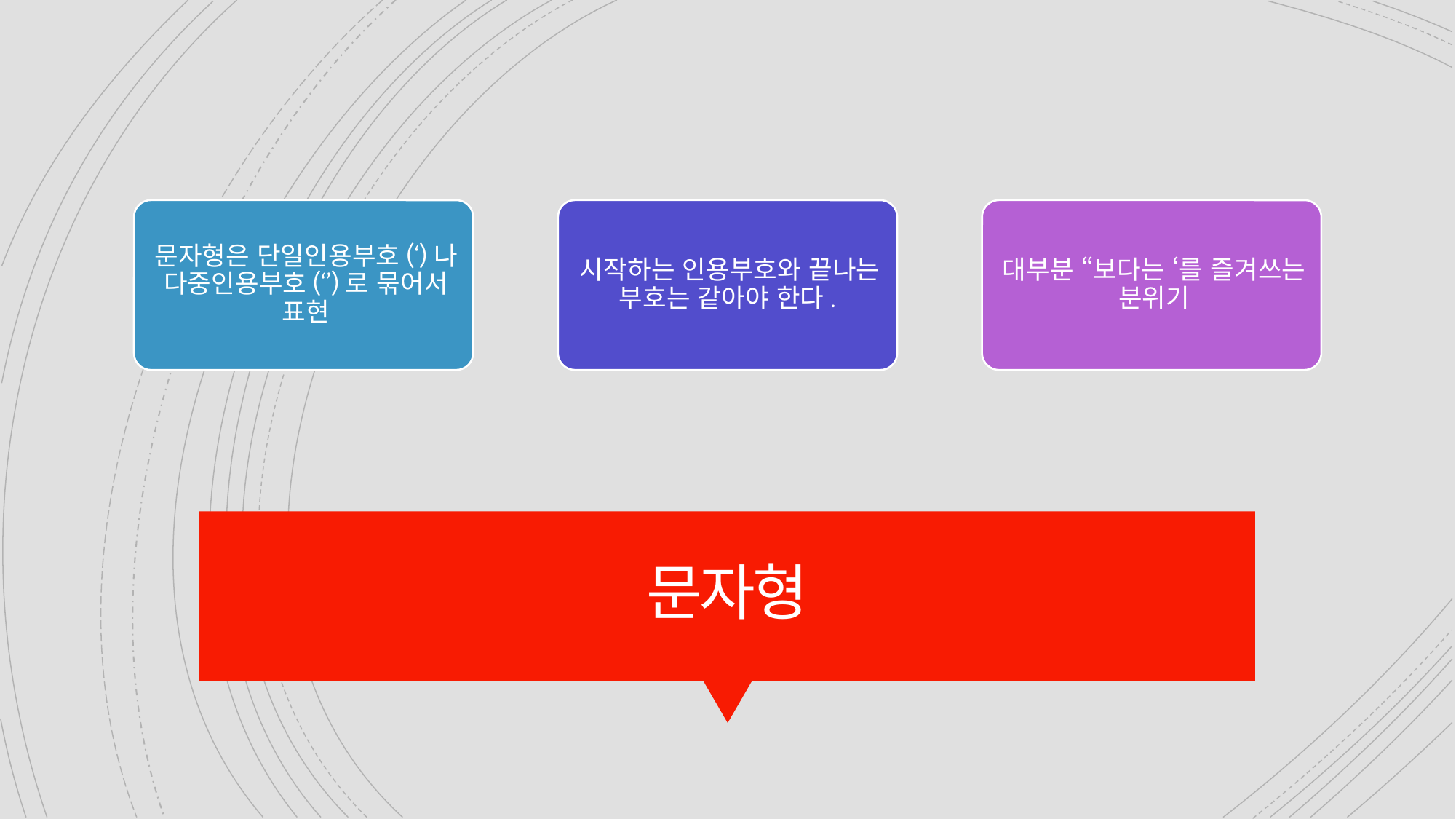

문자형은 단일인용부호(‘)나 다중인용부호(‘’)로 묶어서 표현
시작하는 인용부호와 끝나는 부호는 같아야 한다.
대부분 “보다는 ‘를 즐겨쓰는 분위기

# 문자형